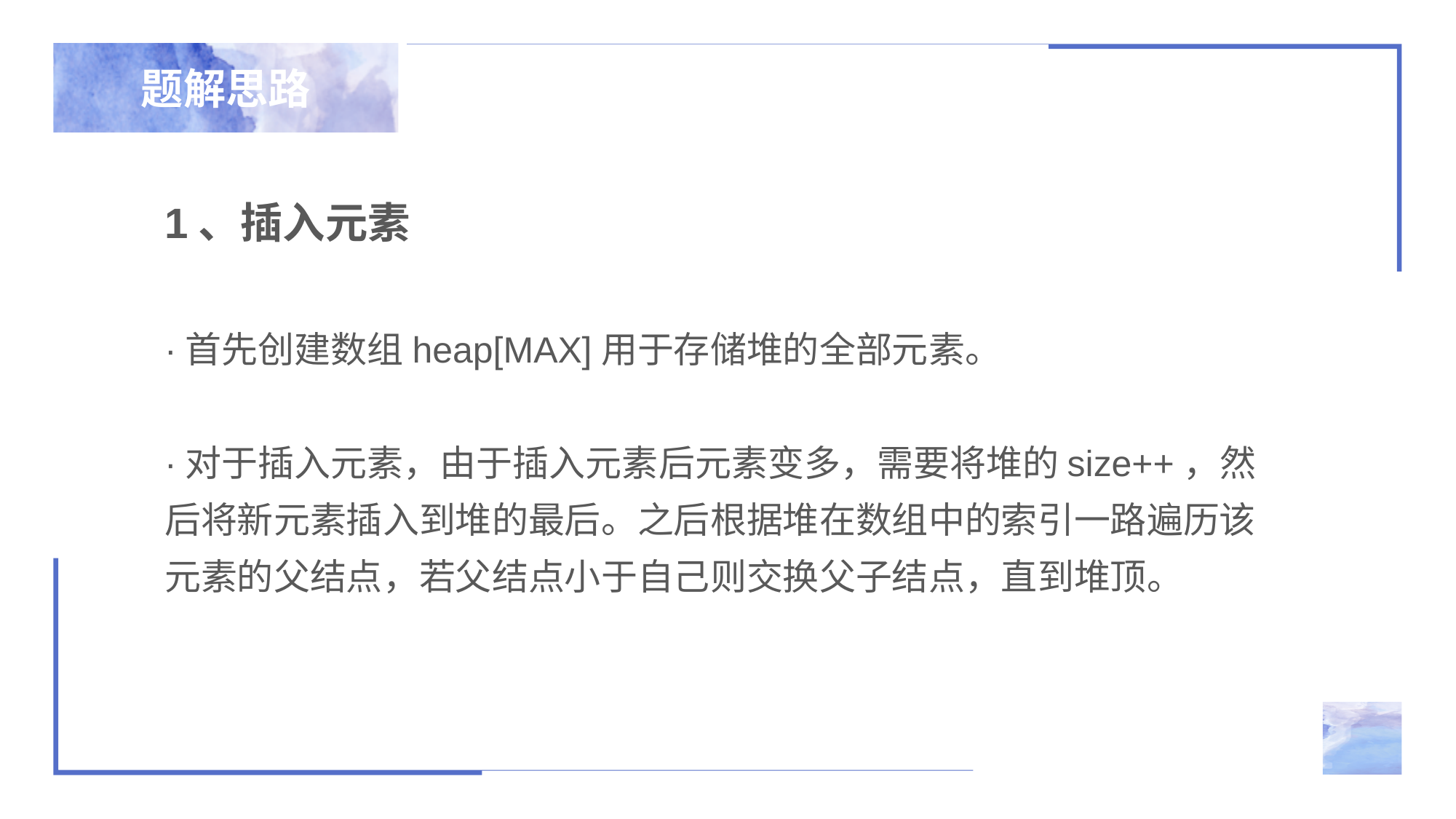

题解思路

1、插入元素

·首先创建数组heap[MAX]用于存储堆的全部元素。

·对于插入元素，由于插入元素后元素变多，需要将堆的size++，然后将新元素插入到堆的最后。之后根据堆在数组中的索引一路遍历该元素的父结点，若父结点小于自己则交换父子结点，直到堆顶。